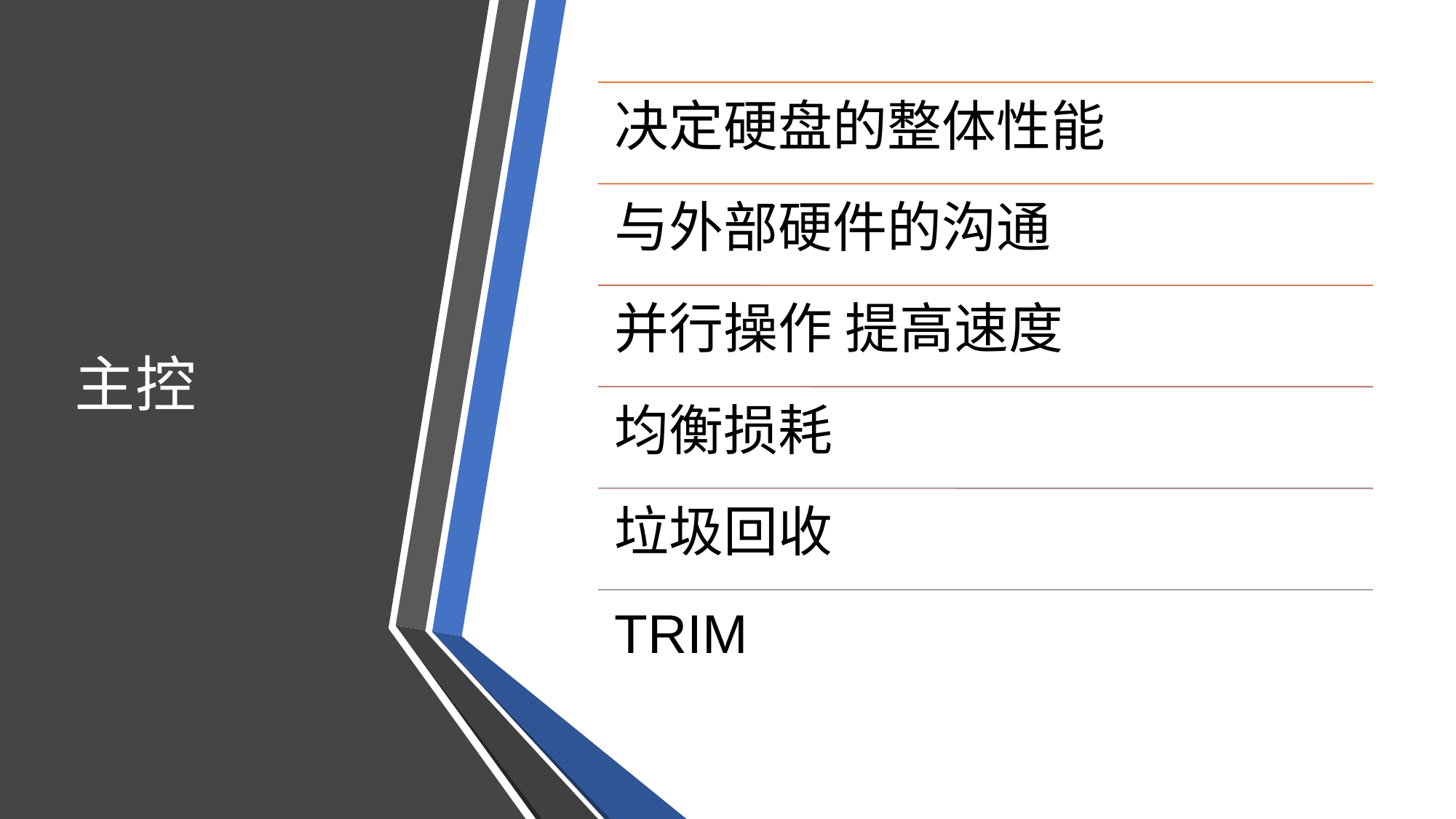

# 主控
决定硬盘的整体性能
与外部硬件的沟通
并行操作 提高速度
均衡损耗
垃圾回收
TRIM